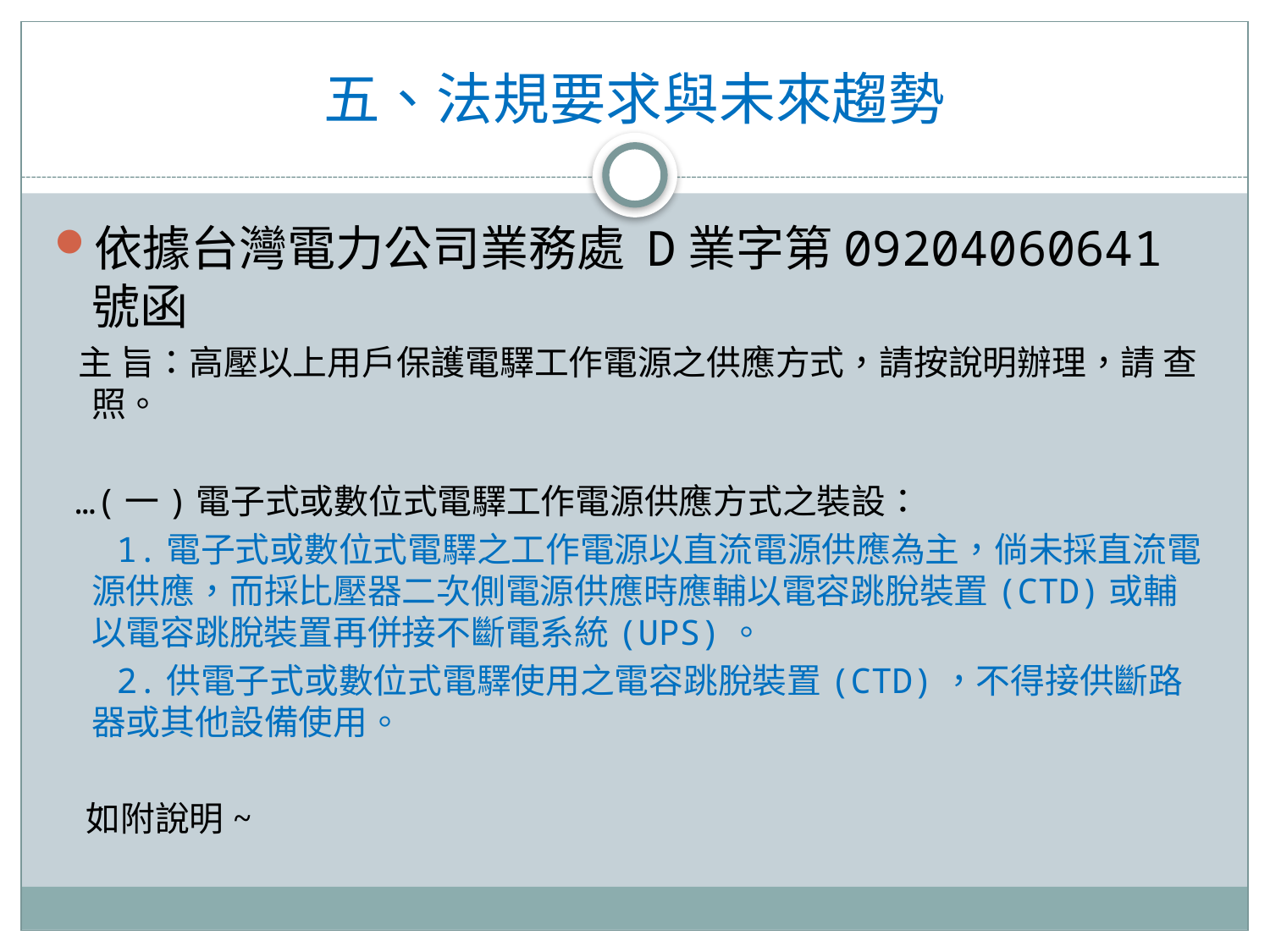

# 五、法規要求與未來趨勢
依據台灣電力公司業務處 D業字第09204060641號函
  主 旨：高壓以上用戶保護電驛工作電源之供應方式，請按說明辦理，請 查照。

 …(一)電子式或數位式電驛工作電源供應方式之裝設：
   1.電子式或數位式電驛之工作電源以直流電源供應為主，倘未採直流電源供應，而採比壓器二次側電源供應時應輔以電容跳脫裝置(CTD)或輔以電容跳脫裝置再併接不斷電系統(UPS)。
   2.供電子式或數位式電驛使用之電容跳脫裝置(CTD)，不得接供斷路器或其他設備使用。

   如附說明~